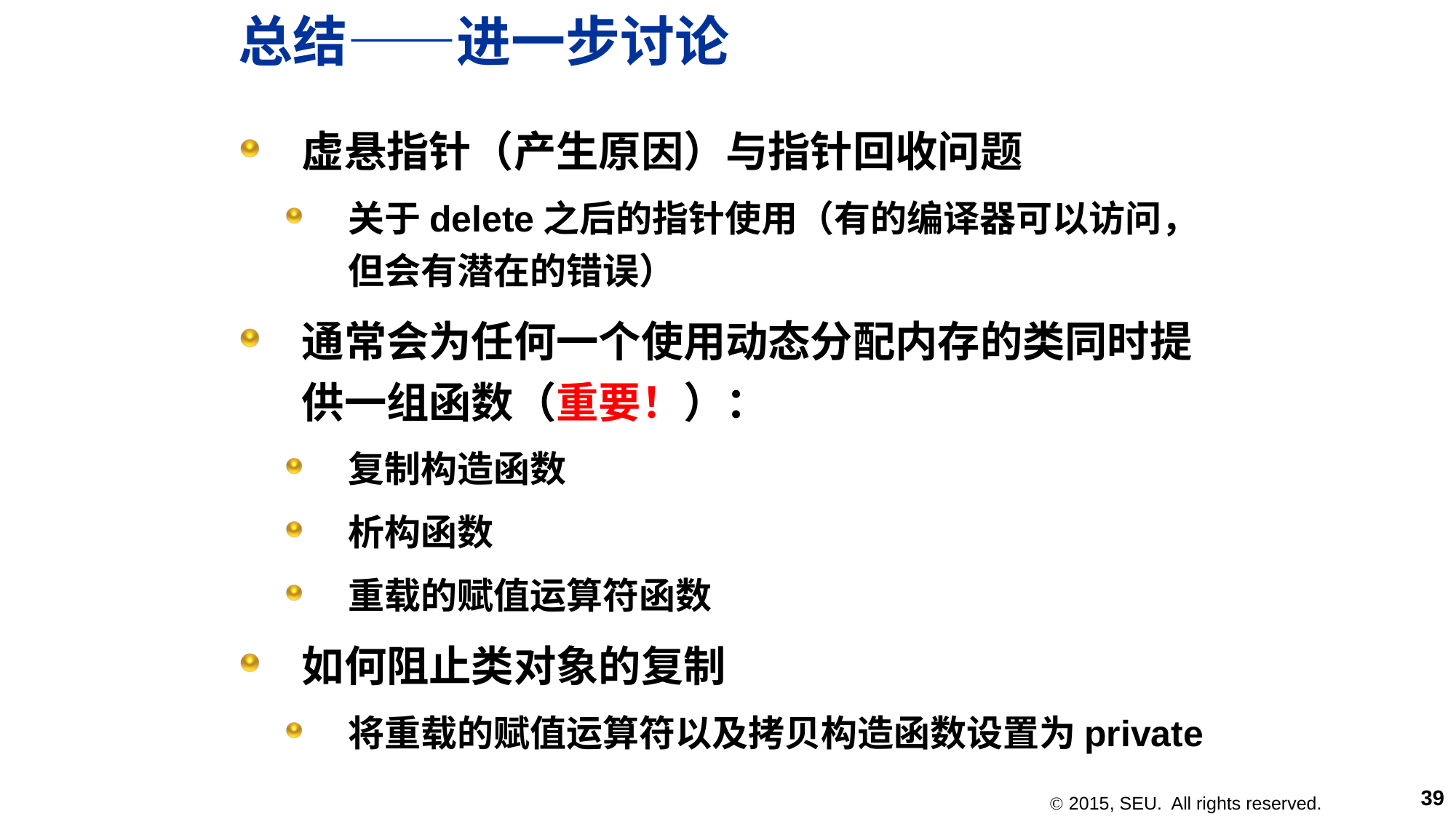

# 总结——进一步讨论
虚悬指针（产生原因）与指针回收问题
关于delete之后的指针使用（有的编译器可以访问，但会有潜在的错误）
通常会为任何一个使用动态分配内存的类同时提供一组函数（重要！）：
复制构造函数
析构函数
重载的赋值运算符函数
如何阻止类对象的复制
将重载的赋值运算符以及拷贝构造函数设置为private